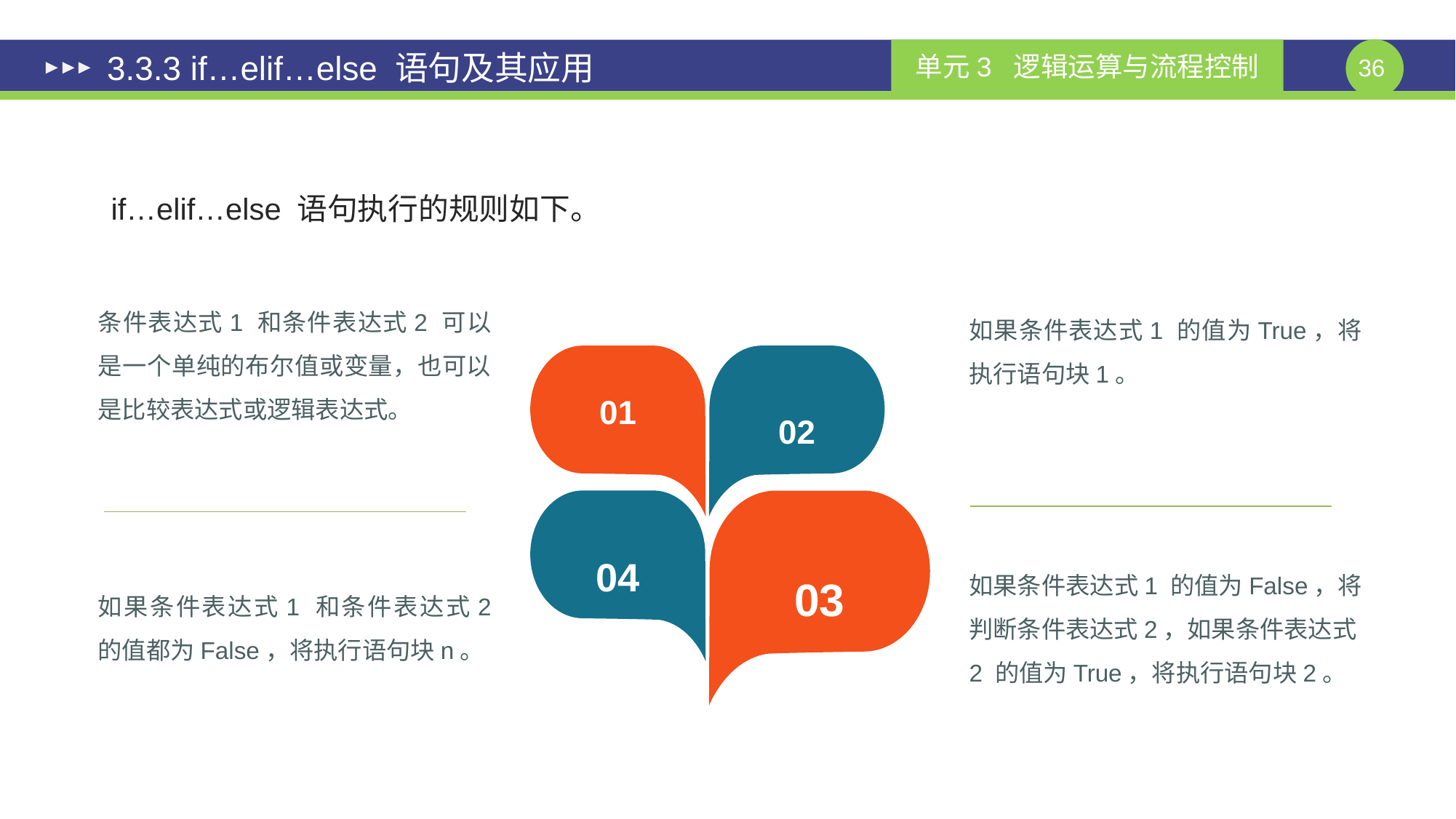

# 3.3.3 if…elif…else 语句及其应用
if…elif…else 语句执行的规则如下。
条件表达式1 和条件表达式2 可以是一个单纯的布尔值或变量，也可以是比较表达式或逻辑表达式。
如果条件表达式1 的值为True，将执行语句块1。
01

02
04
03
如果条件表达式1 的值为False，将判断条件表达式2，如果条件表达式2 的值为True，将执行语句块2。
如果条件表达式1 和条件表达式2 的值都为False，将执行语句块n。